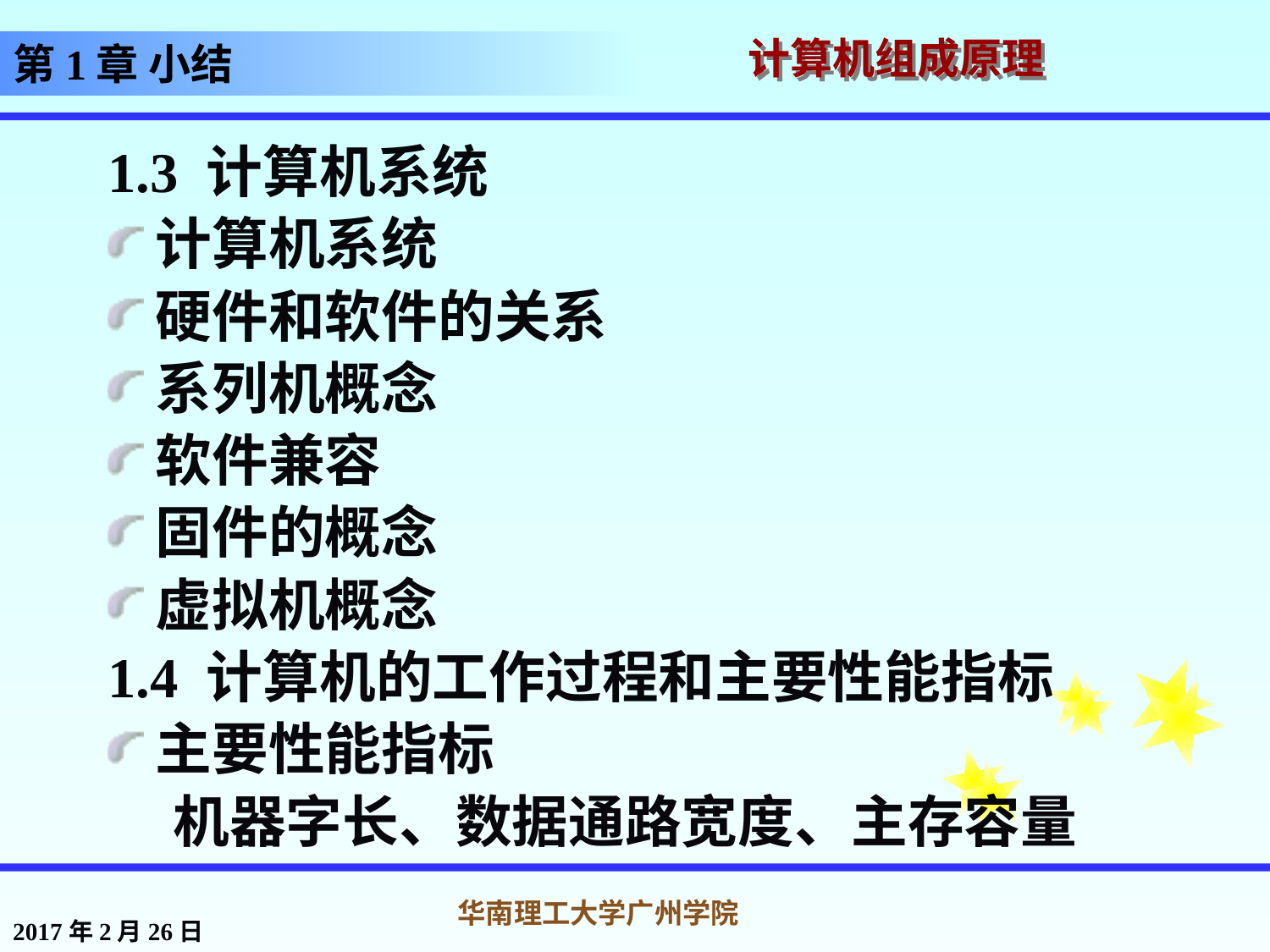

# 第1章 小结
1.3 计算机系统
计算机系统
硬件和软件的关系
系列机概念
软件兼容
固件的概念
虚拟机概念
1.4 计算机的工作过程和主要性能指标
主要性能指标
    机器字长、数据通路宽度、主存容量
2017年2月26日